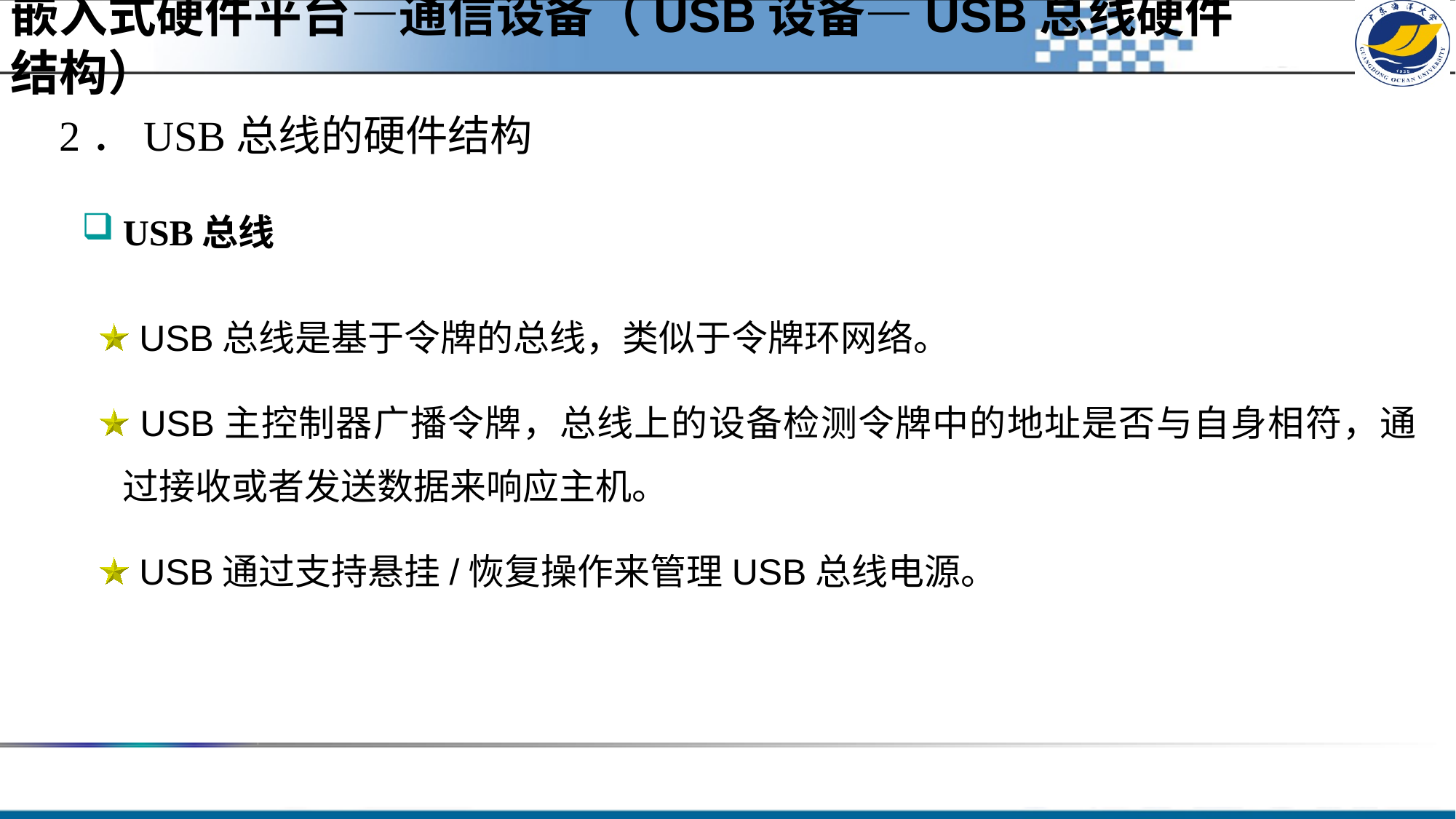

嵌入式硬件平台—通信设备（USB设备—USB总线硬件结构）
# 2．USB总线的硬件结构
USB总线
 USB总线是基于令牌的总线，类似于令牌环网络。
 USB主控制器广播令牌，总线上的设备检测令牌中的地址是否与自身相符，通过接收或者发送数据来响应主机。
 USB通过支持悬挂/恢复操作来管理USB总线电源。
111